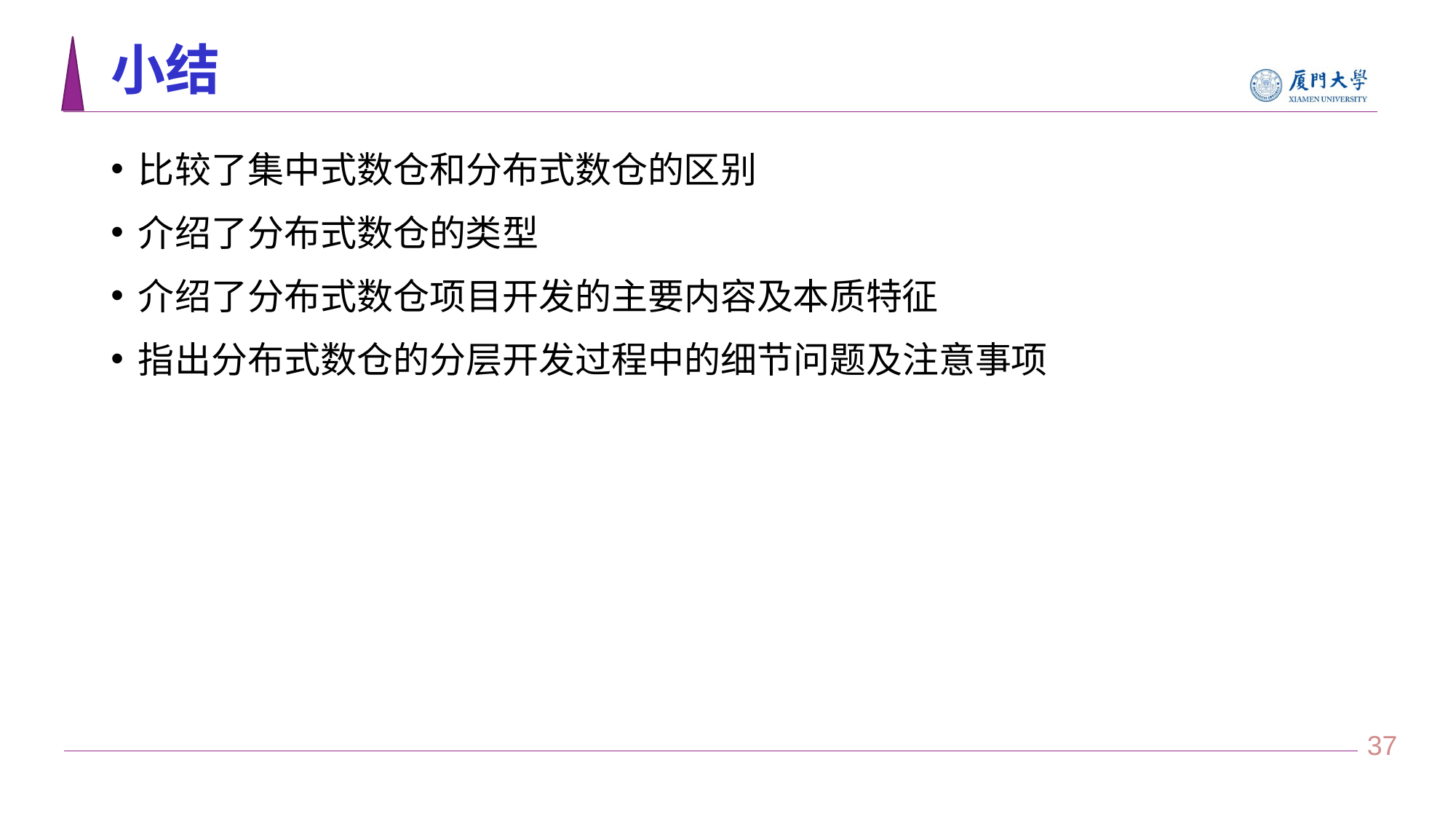

# 小结
比较了集中式数仓和分布式数仓的区别
介绍了分布式数仓的类型
介绍了分布式数仓项目开发的主要内容及本质特征
指出分布式数仓的分层开发过程中的细节问题及注意事项
37